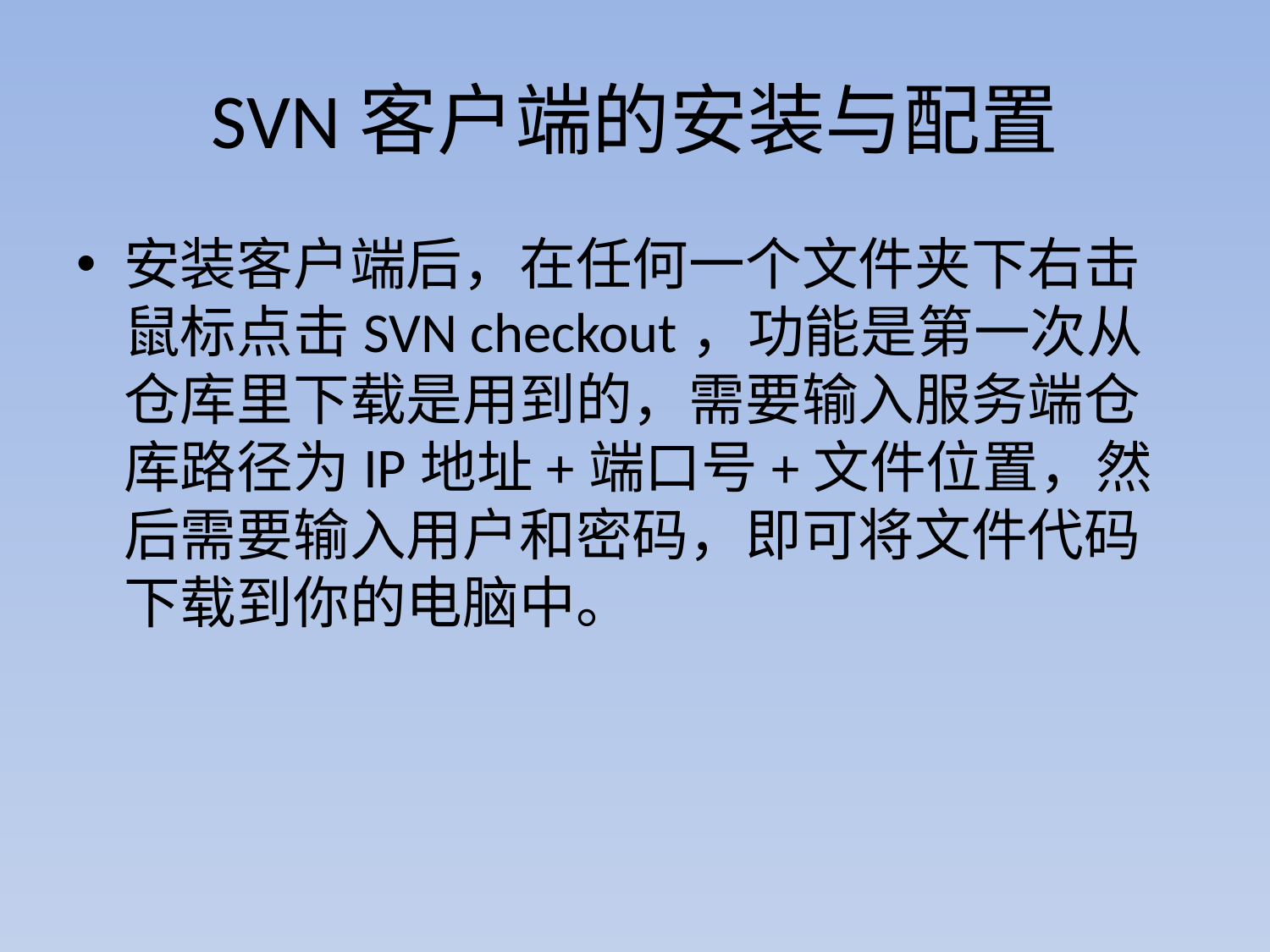

# SVN客户端的安装与配置
安装客户端后，在任何一个文件夹下右击鼠标点击SVN checkout，功能是第一次从仓库里下载是用到的，需要输入服务端仓库路径为IP地址+端口号+文件位置，然后需要输入用户和密码，即可将文件代码下载到你的电脑中。